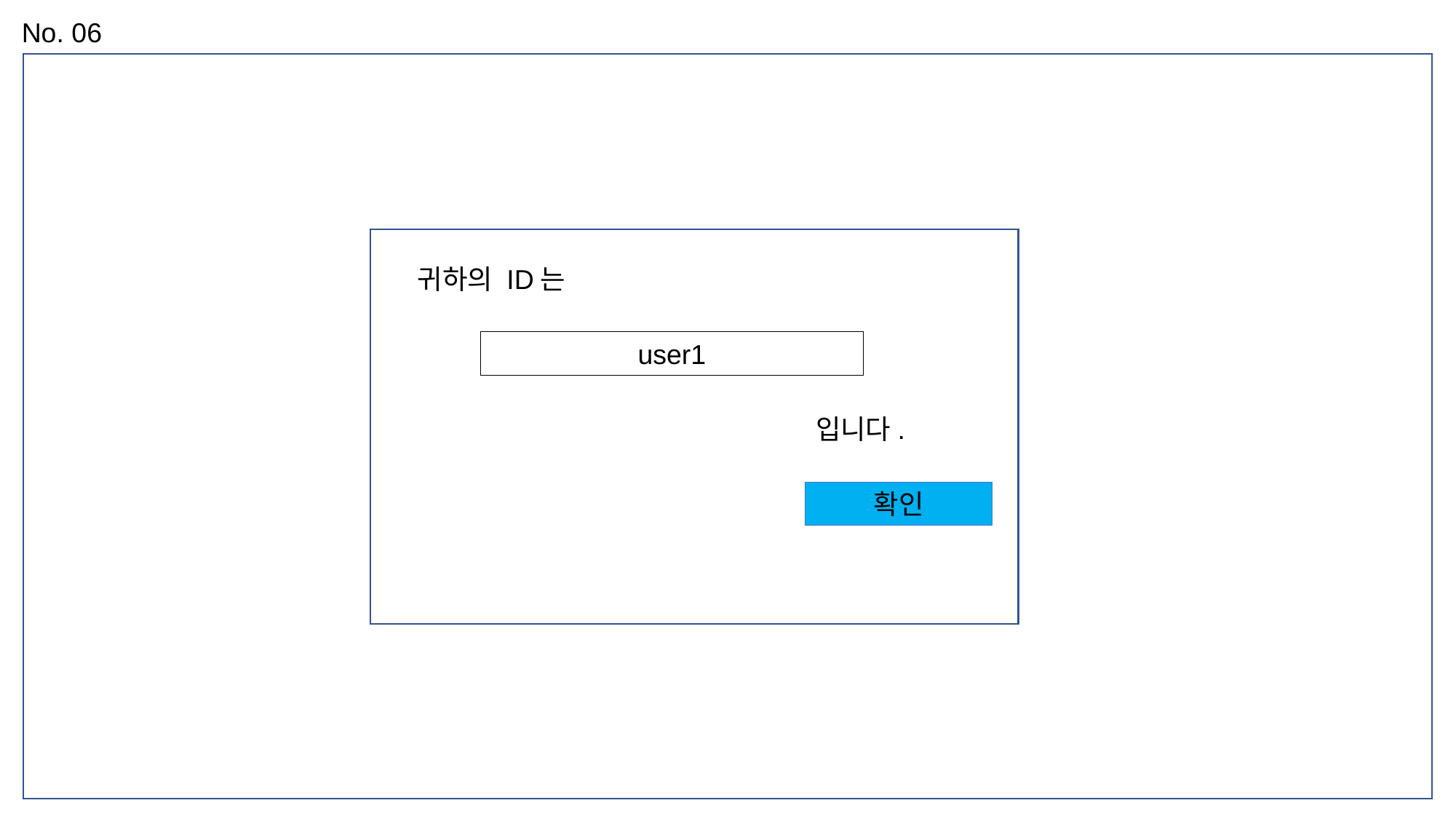

No. 06

귀하의 ID는
user1
입니다.
확인